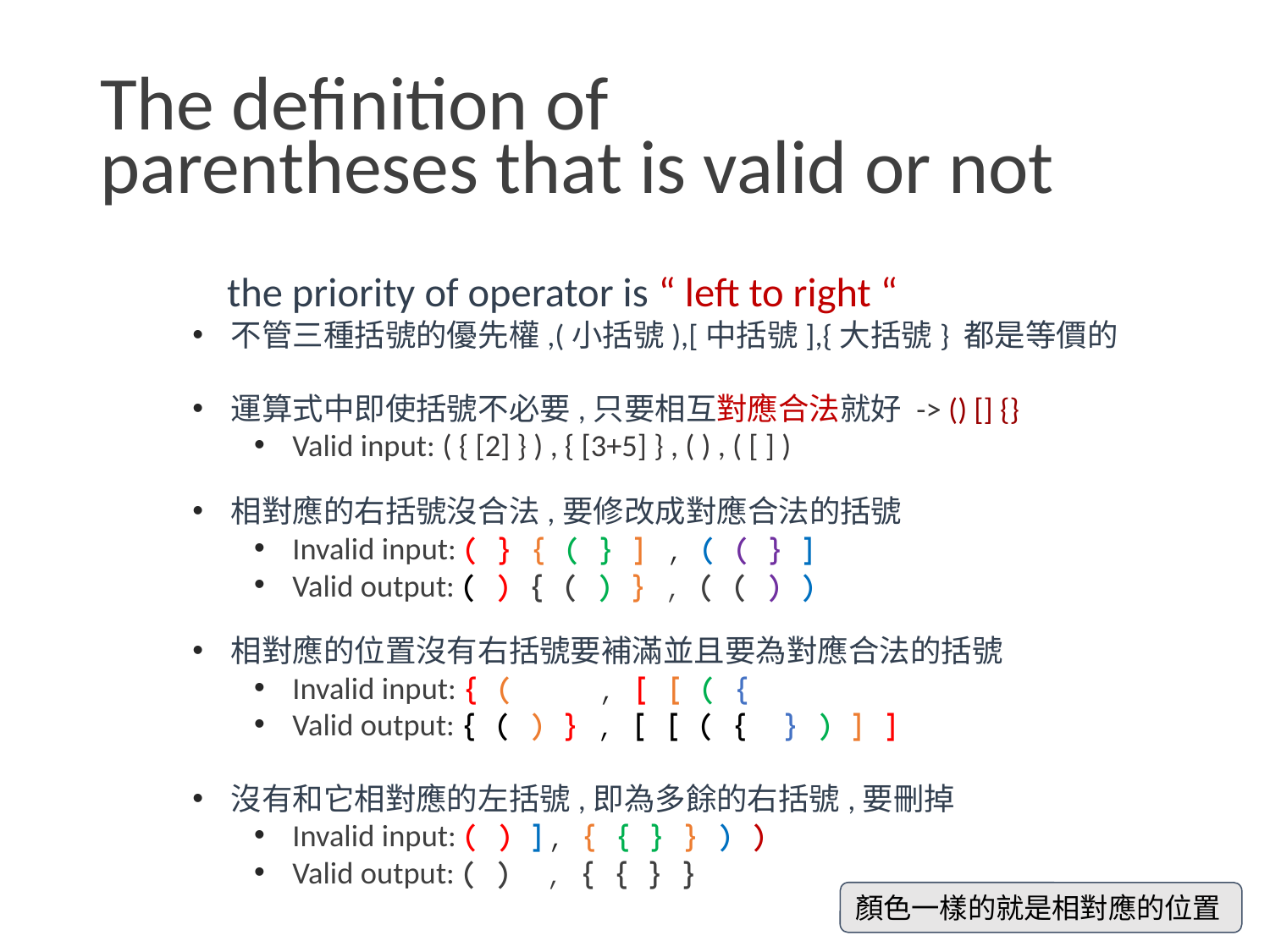

# The definition of
parentheses that is valid or not
	the priority of operator is “ left to right “
不管三種括號的優先權,(小括號),[中括號],{大括號} 都是等價的

運算式中即使括號不必要,只要相互對應合法就好 -> () [] {}
Valid input: ( { [2] } ) , { [3+5] } , ( ) , ( [ ] )

相對應的右括號沒合法,要修改成對應合法的括號
Invalid input: ( } { ( } ] , ( ( } ]
Valid output: ( ) { ( ) } , ( ( ) )

相對應的位置沒有右括號要補滿並且要為對應合法的括號
Invalid input: { (     , [ [ ( {
Valid output: { ( ) } , [ [ ( {  } ) ] ]

沒有和它相對應的左括號,即為多餘的右括號,要刪掉
Invalid input: ( ) ], { { } } ) )
Valid output: ( )  , { { } }
顏色一樣的就是相對應的位置